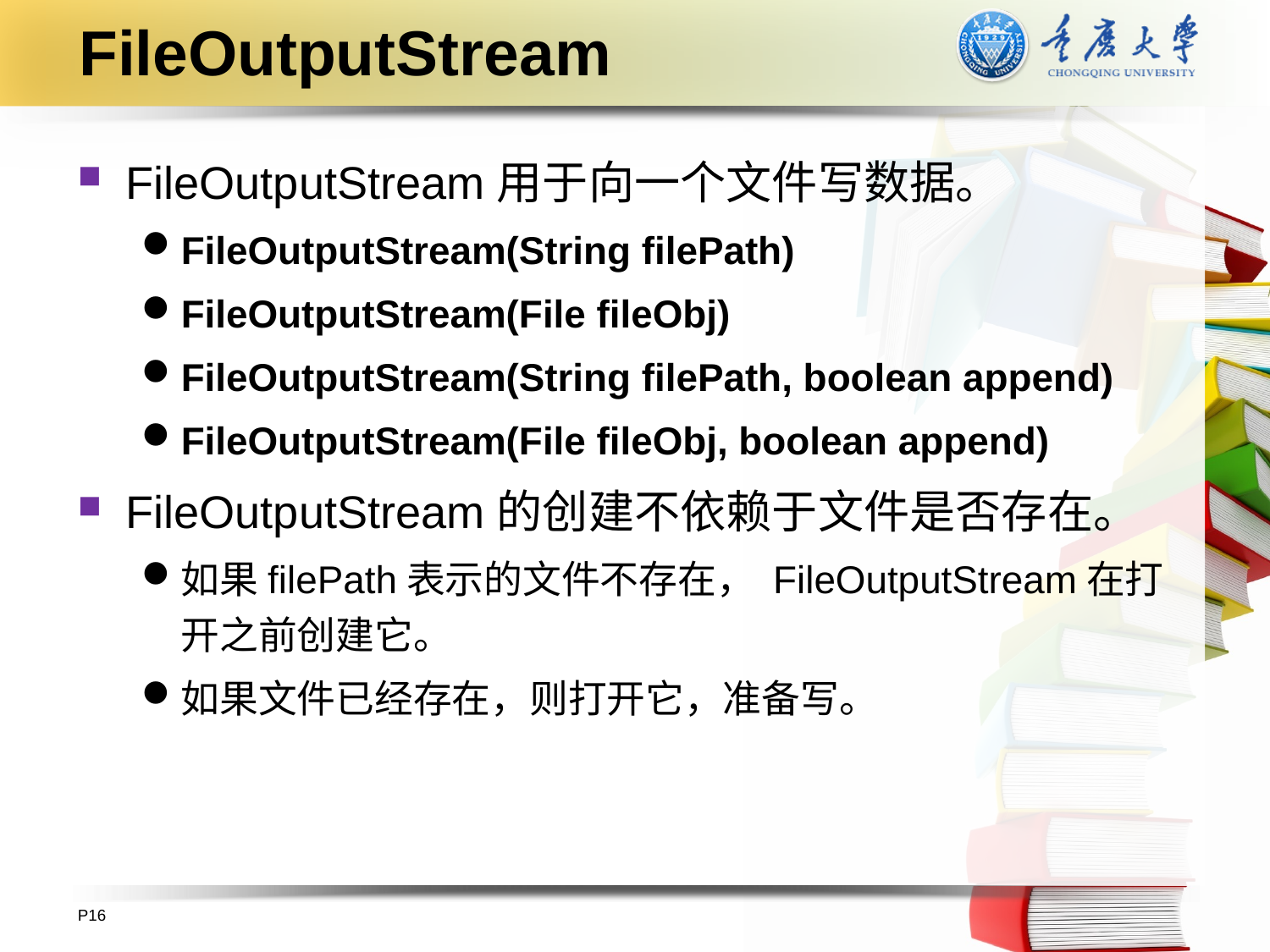

# FileOutputStream
FileOutputStream用于向一个文件写数据。
FileOutputStream(String filePath)
FileOutputStream(File fileObj)
FileOutputStream(String filePath, boolean append)
FileOutputStream(File fileObj, boolean append)
FileOutputStream的创建不依赖于文件是否存在。
如果filePath表示的文件不存在， FileOutputStream在打开之前创建它。
如果文件已经存在，则打开它，准备写。

P16